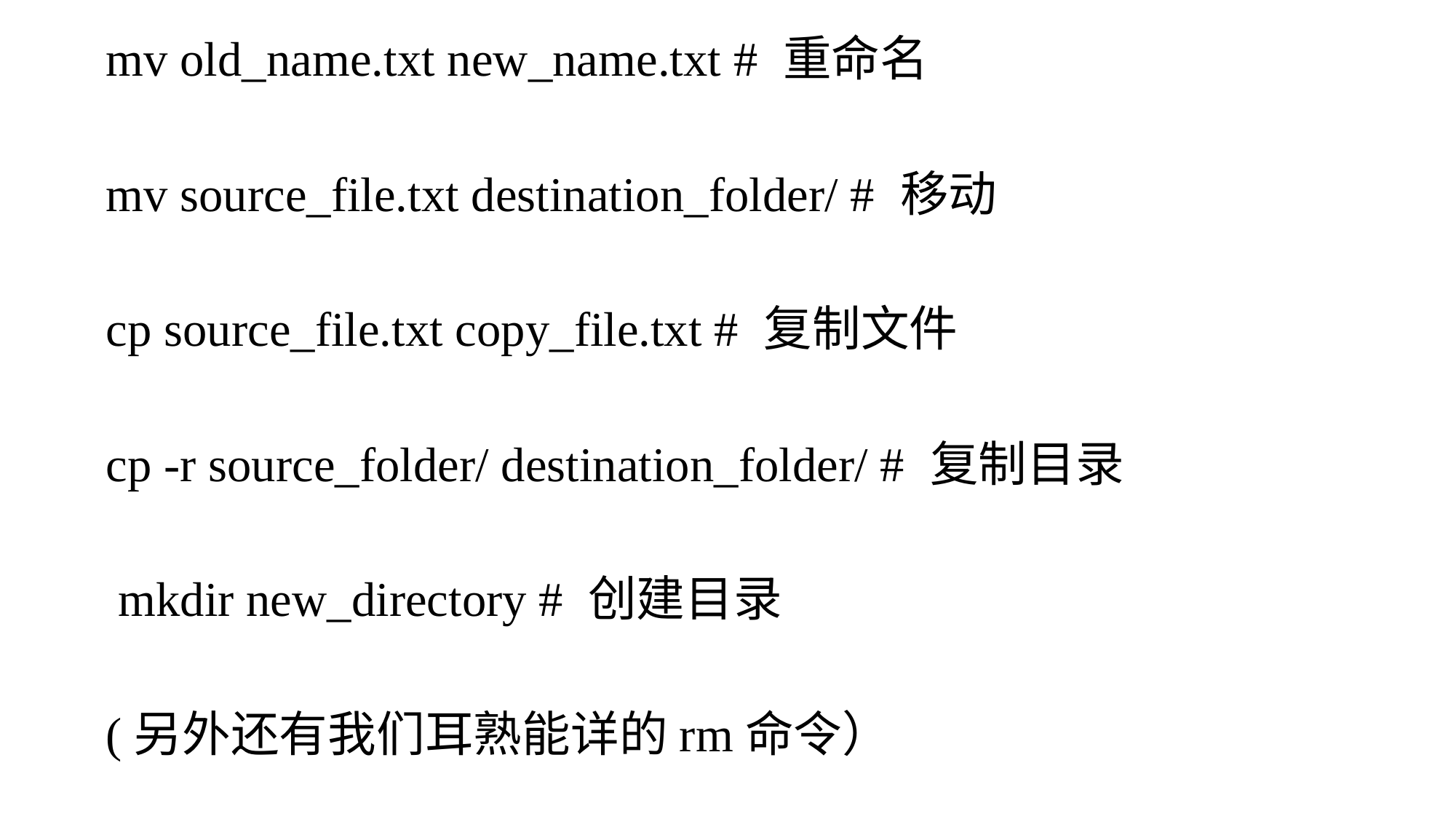

mv old_name.txt new_name.txt # 重命名

mv source_file.txt destination_folder/ # 移动

cp source_file.txt copy_file.txt # 复制文件

cp -r source_folder/ destination_folder/ # 复制目录

 mkdir new_directory # 创建目录

(另外还有我们耳熟能详的rm命令）